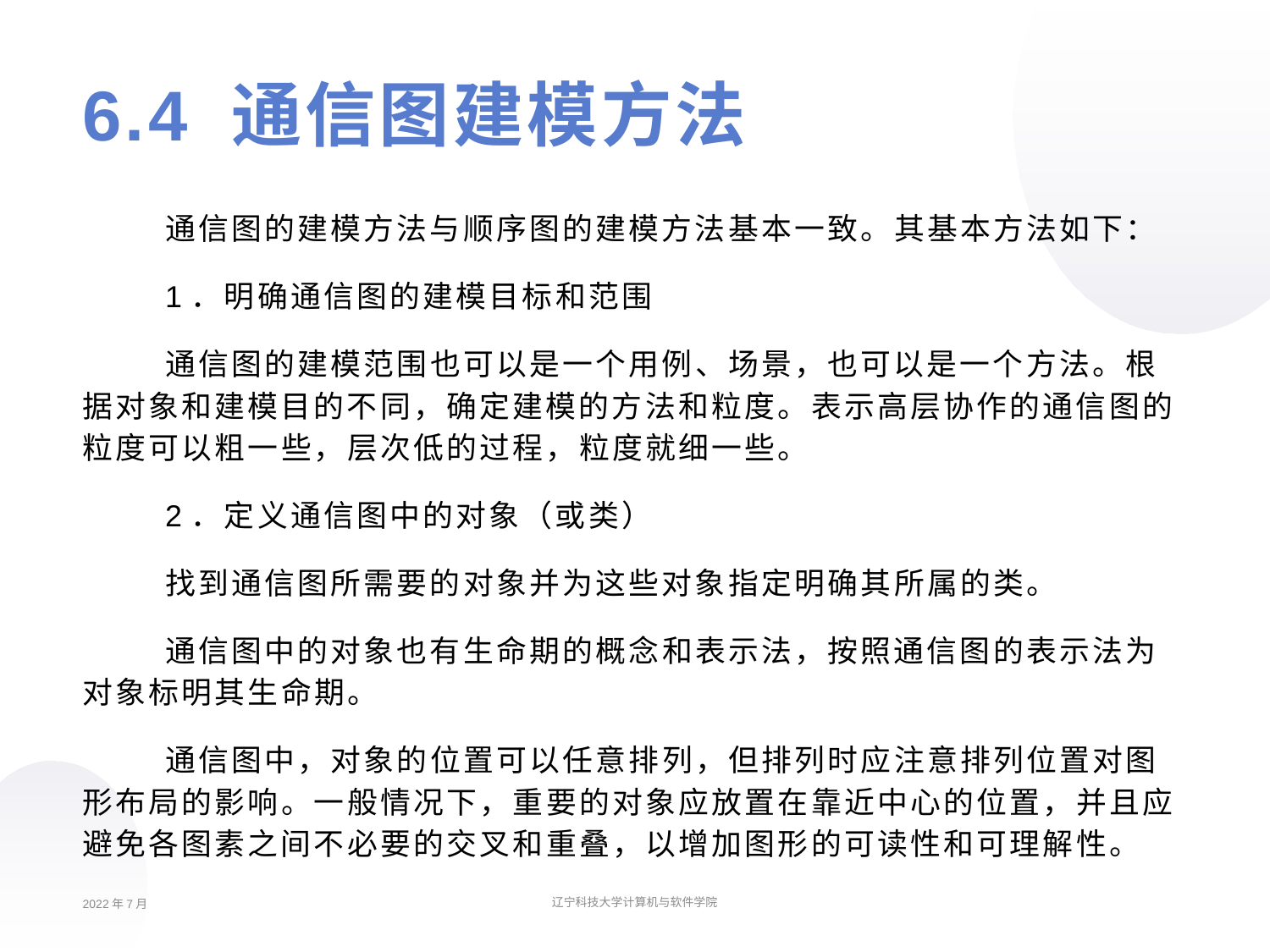

# 6.4 通信图建模方法
通信图的建模方法与顺序图的建模方法基本一致。其基本方法如下：
1．明确通信图的建模目标和范围
通信图的建模范围也可以是一个用例、场景，也可以是一个方法。根据对象和建模目的不同，确定建模的方法和粒度。表示高层协作的通信图的粒度可以粗一些，层次低的过程，粒度就细一些。
2．定义通信图中的对象（或类）
找到通信图所需要的对象并为这些对象指定明确其所属的类。
通信图中的对象也有生命期的概念和表示法，按照通信图的表示法为对象标明其生命期。
通信图中，对象的位置可以任意排列，但排列时应注意排列位置对图形布局的影响。一般情况下，重要的对象应放置在靠近中心的位置，并且应避免各图素之间不必要的交叉和重叠，以增加图形的可读性和可理解性。

2022年7月
46
辽宁科技大学计算机与软件学院